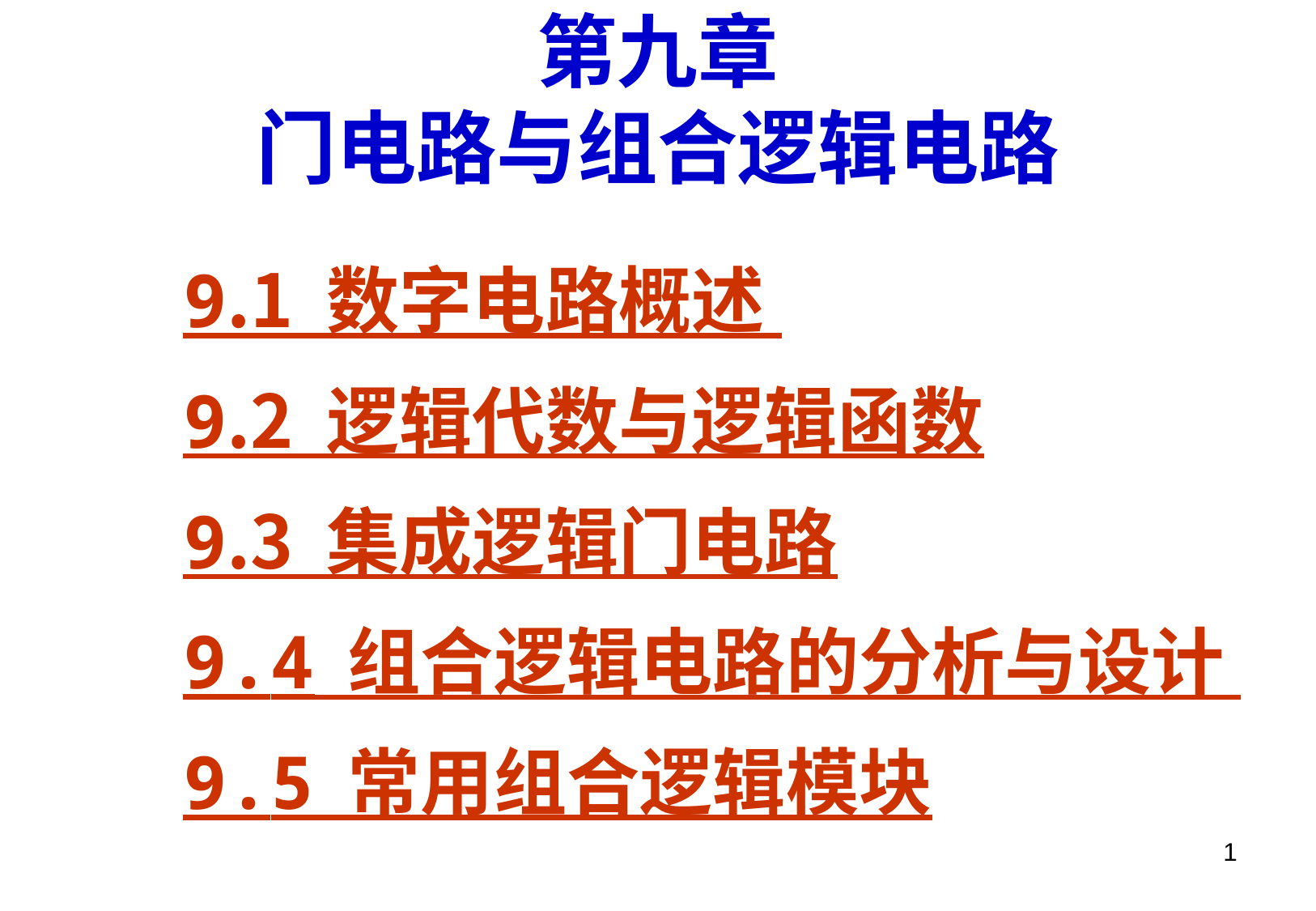

# 第九章 门电路与组合逻辑电路
9.1  数字电路概述
9.2  逻辑代数与逻辑函数
9.3  集成逻辑门电路
9.4  组合逻辑电路的分析与设计
9.5  常用组合逻辑模块

1